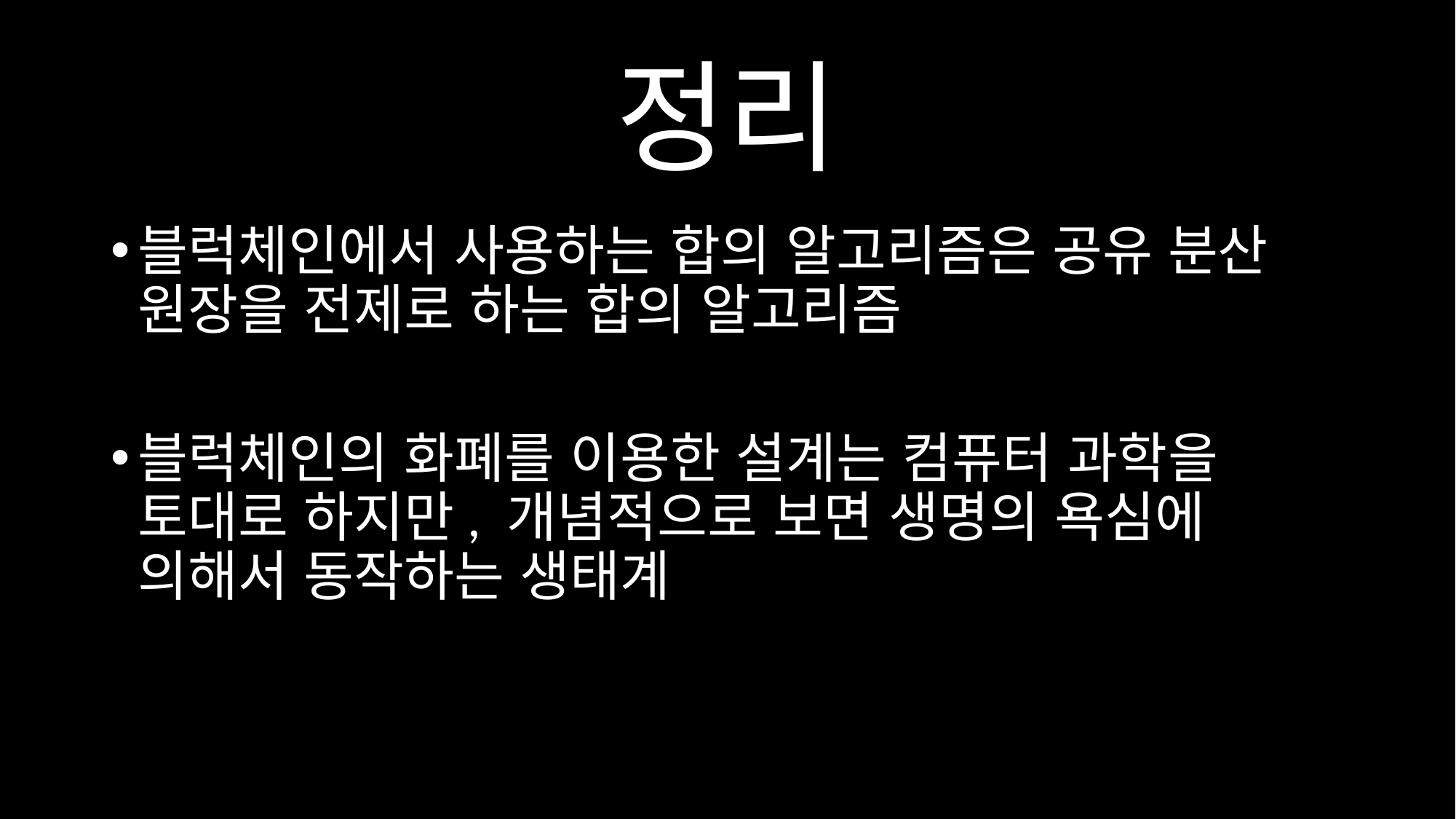

# 정리
블럭체인에서 사용하는 합의 알고리즘은 공유 분산 원장을 전제로 하는 합의 알고리즘

블럭체인의 화폐를 이용한 설계는 컴퓨터 과학을 토대로 하지만, 개념적으로 보면 생명의 욕심에 의해서 동작하는 생태계